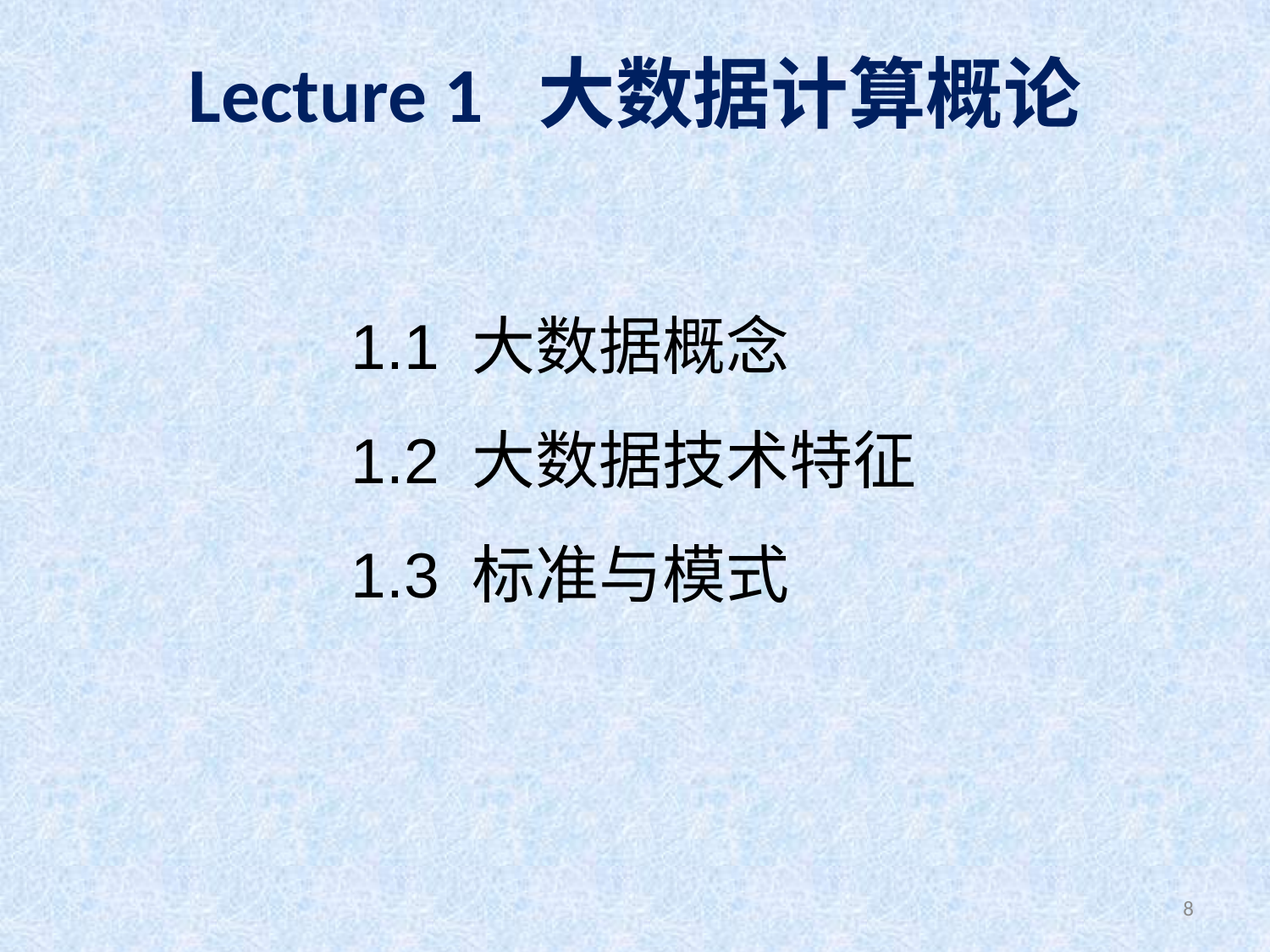

# Lecture 1  大数据计算概论
1.1 大数据概念
1.2 大数据技术特征
1.3 标准与模式
8